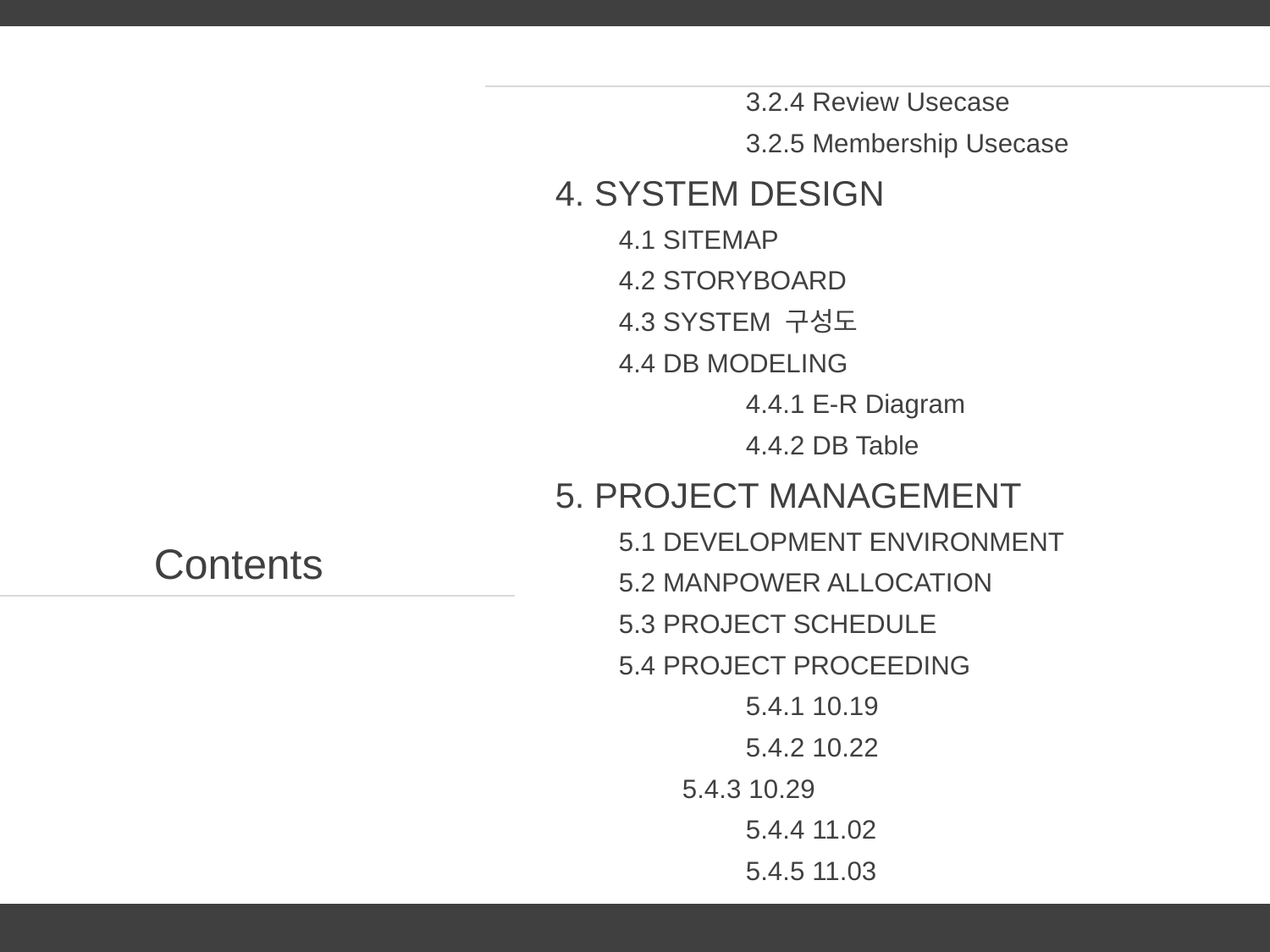

3.2.4 Review Usecase
	3.2.5 Membership Usecase
4. SYSTEM DESIGN
4.1 SITEMAP
4.2 STORYBOARD
4.3 SYSTEM 구성도
4.4 DB MODELING
	4.4.1 E-R Diagram
	4.4.2 DB Table
5. PROJECT MANAGEMENT
5.1 DEVELOPMENT ENVIRONMENT
5.2 MANPOWER ALLOCATION
5.3 PROJECT SCHEDULE
5.4 PROJECT PROCEEDING
	5.4.1 10.19
	5.4.2 10.22
	5.4.3 10.29
	5.4.4 11.02
	5.4.5 11.03

Contents